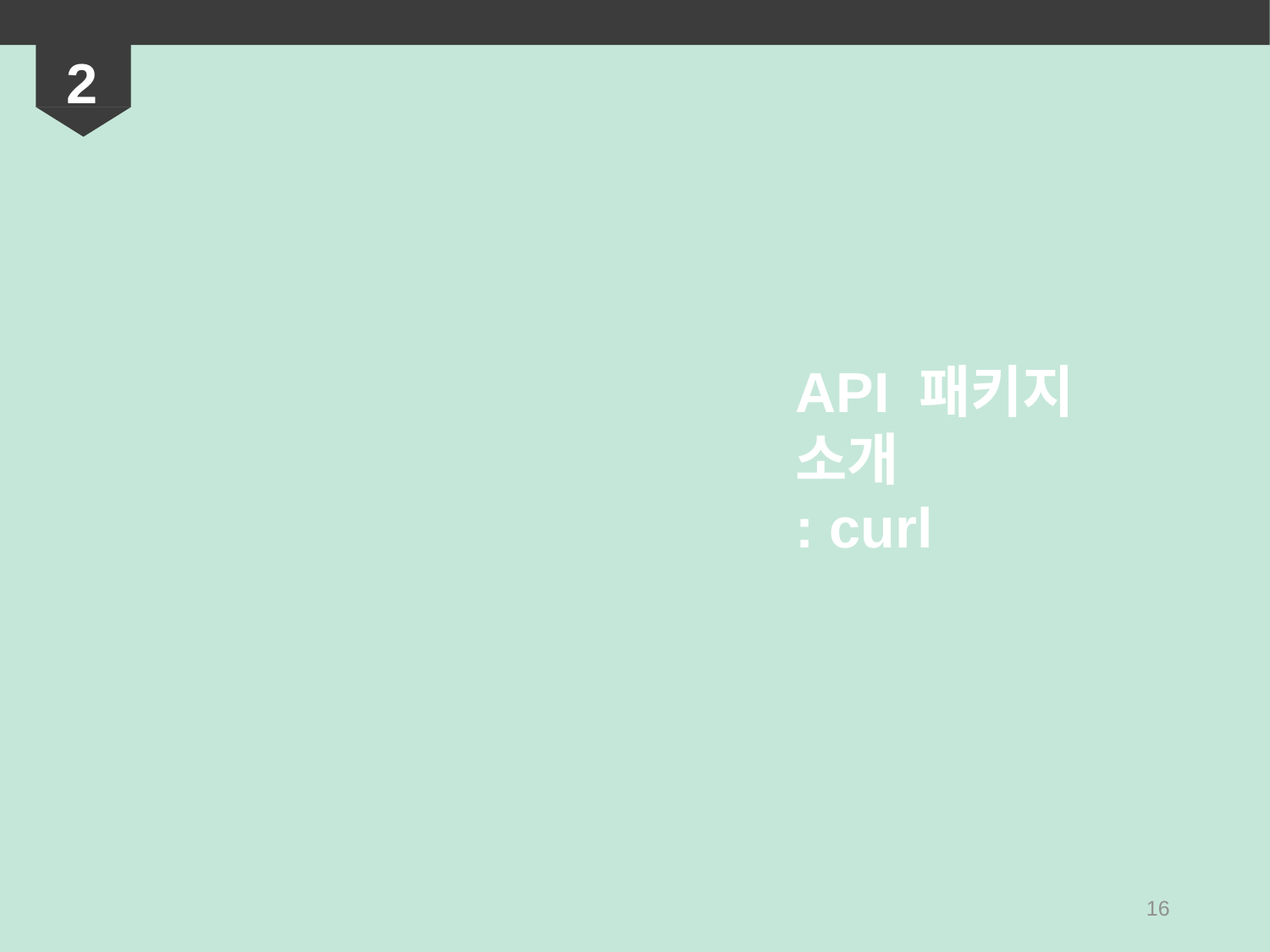

2

API 패키지 소개
: curl
16